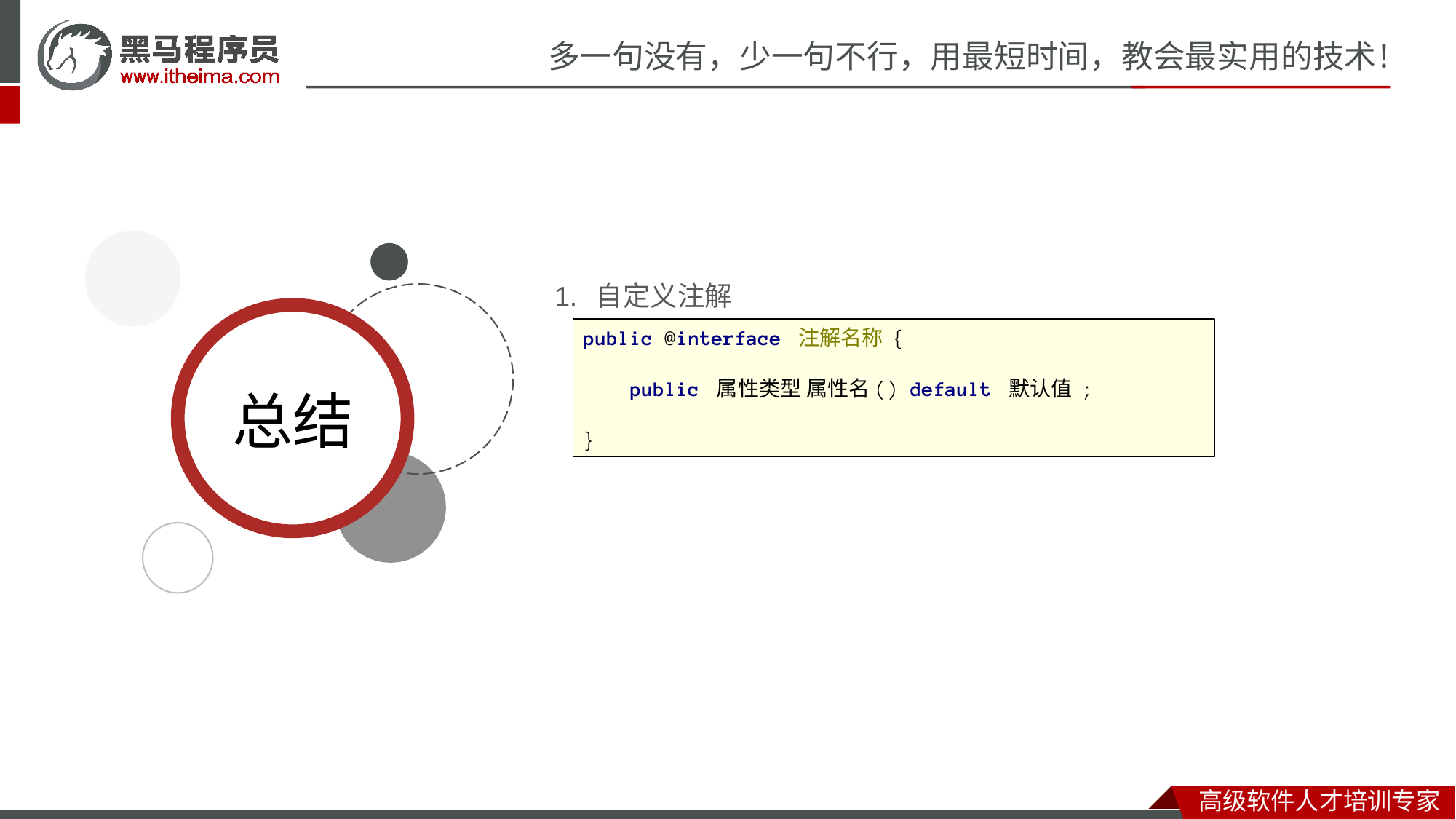

自定义注解

public @interface 注解名称 {
    public 属性类型 属性名() default 默认值 ;
}